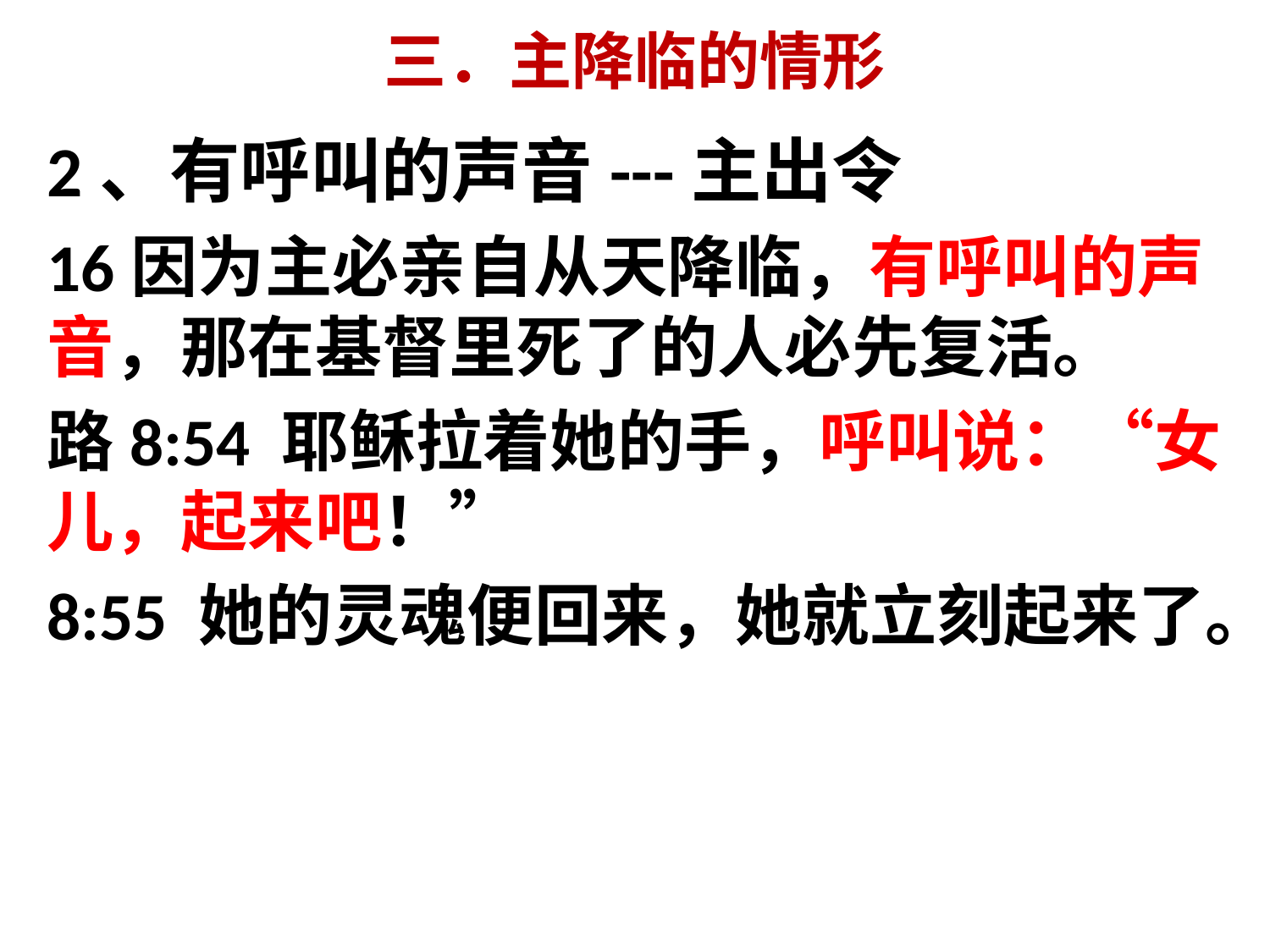

# 三．主降临的情形
2、有呼叫的声音---主出令
16因为主必亲自从天降临，有呼叫的声音，那在基督里死了的人必先复活。
路8:54 耶稣拉着她的手，呼叫说：“女儿，起来吧！”
8:55 她的灵魂便回来，她就立刻起来了。